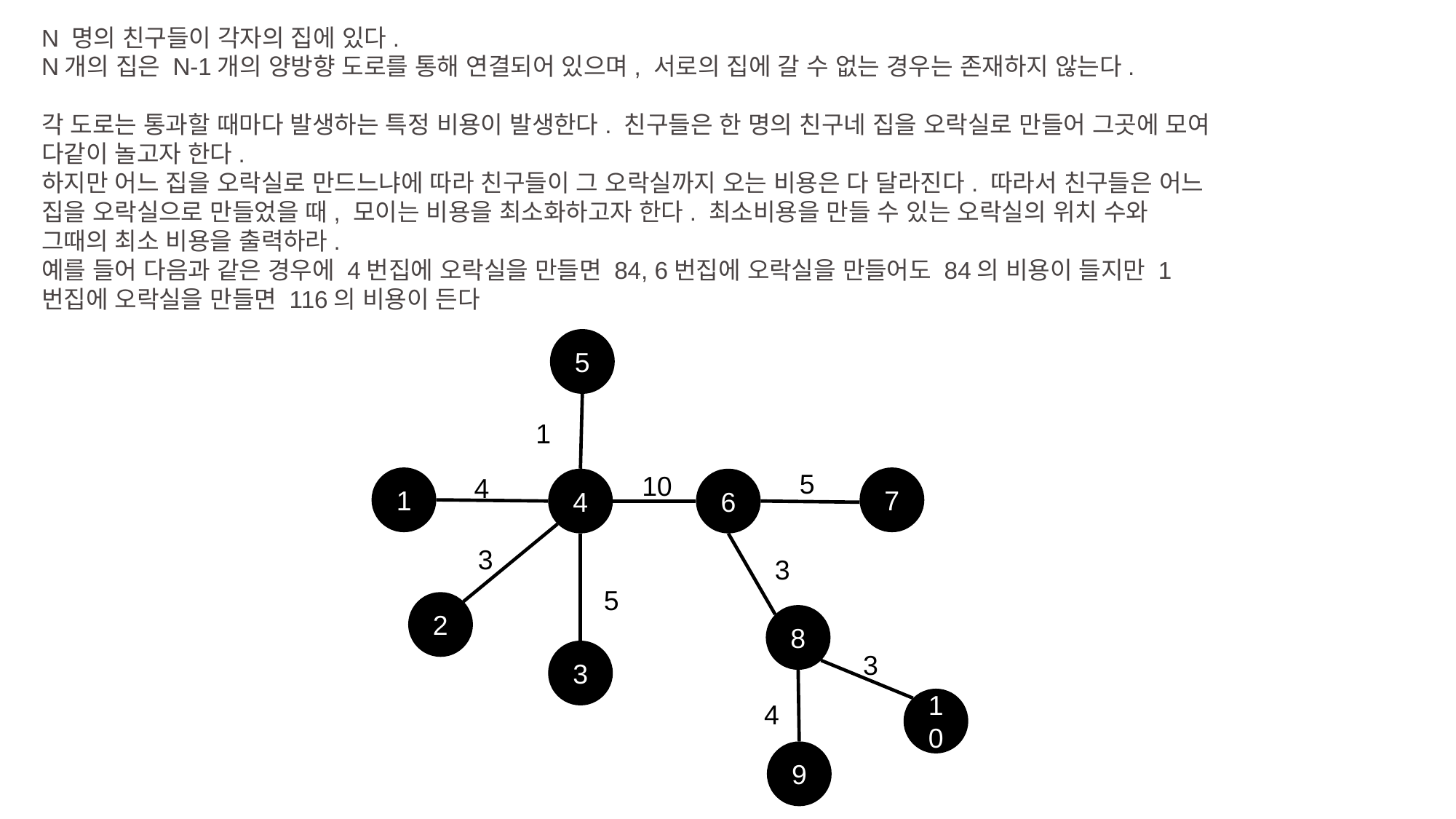

N 명의 친구들이 각자의 집에 있다.
N개의 집은 N-1개의 양방향 도로를 통해 연결되어 있으며, 서로의 집에 갈 수 없는 경우는 존재하지 않는다.

각 도로는 통과할 때마다 발생하는 특정 비용이 발생한다. 친구들은 한 명의 친구네 집을 오락실로 만들어 그곳에 모여 다같이 놀고자 한다.
하지만 어느 집을 오락실로 만드느냐에 따라 친구들이 그 오락실까지 오는 비용은 다 달라진다. 따라서 친구들은 어느 집을 오락실으로 만들었을 때, 모이는 비용을 최소화하고자 한다. 최소비용을 만들 수 있는 오락실의 위치 수와 그때의 최소 비용을 출력하라.
예를 들어 다음과 같은 경우에 4번집에 오락실을 만들면 84, 6번집에 오락실을 만들어도 84의 비용이 들지만 1번집에 오락실을 만들면 116의 비용이 든다

5
1
5
10
4
1
7
4
6
3
3
5
2
8
3
3
10
4
9